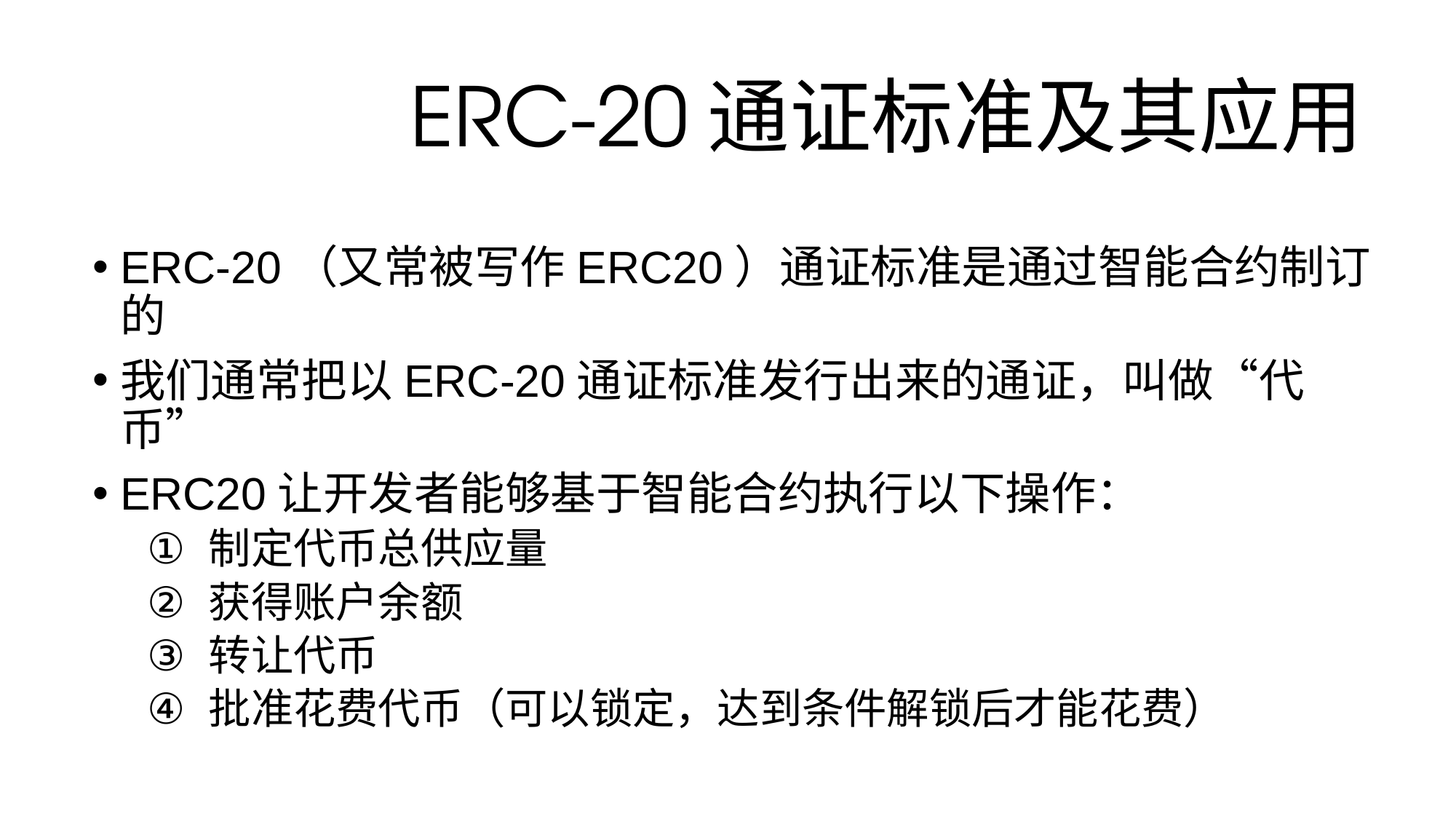

# ERC-20通证标准及其应用
ERC-20（又常被写作ERC20）通证标准是通过智能合约制订的
我们通常把以ERC-20通证标准发行出来的通证，叫做“代币”
ERC20让开发者能够基于智能合约执行以下操作：
制定代币总供应量
获得账户余额
转让代币
批准花费代币（可以锁定，达到条件解锁后才能花费）